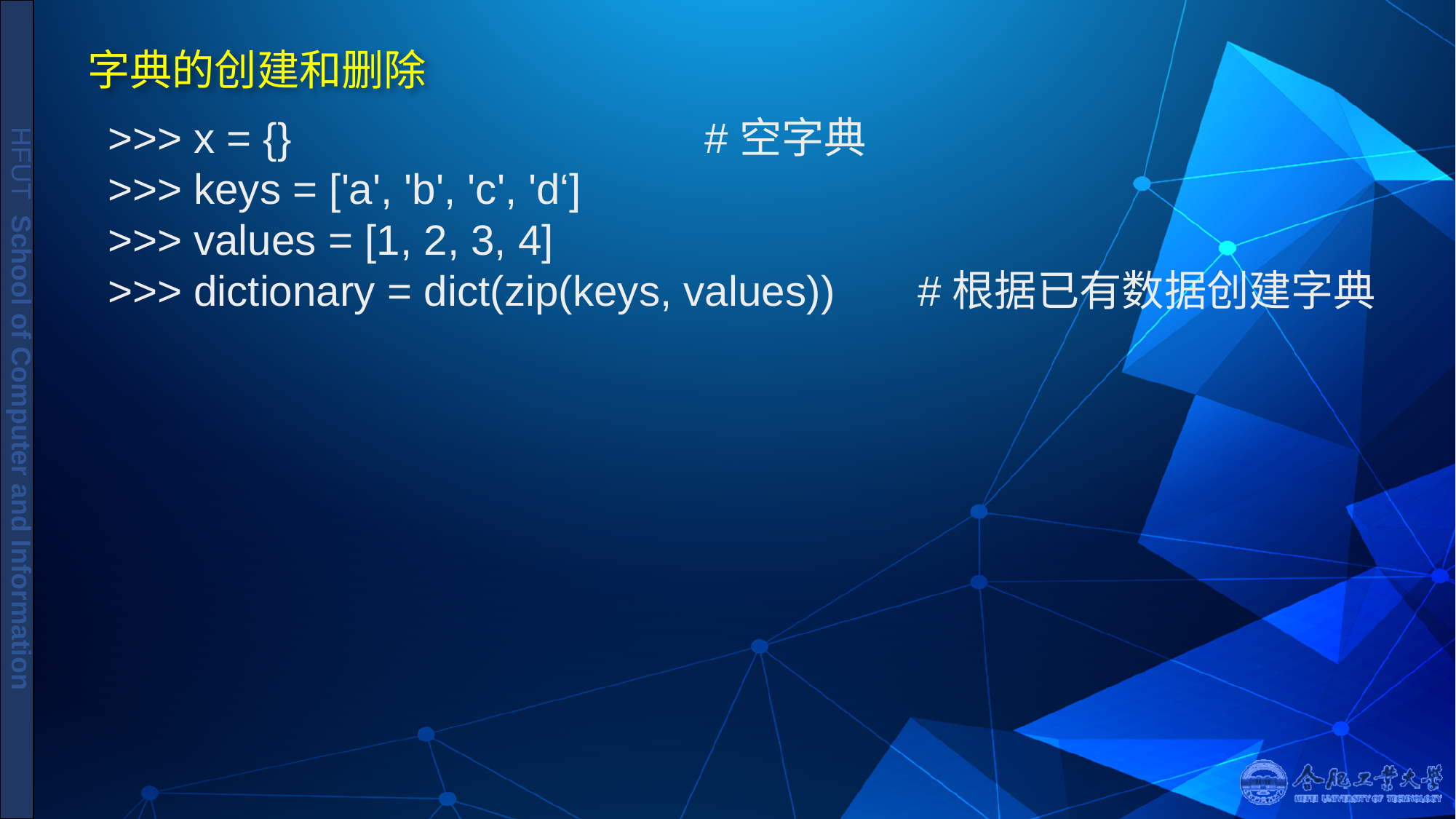

# 字典的创建和删除
        >>> x = {}                                   #空字典
        >>> keys = ['a', 'b', 'c', 'd‘]
        >>> values = [1, 2, 3, 4]
        >>> dictionary = dict(zip(keys, values))       #根据已有数据创建字典